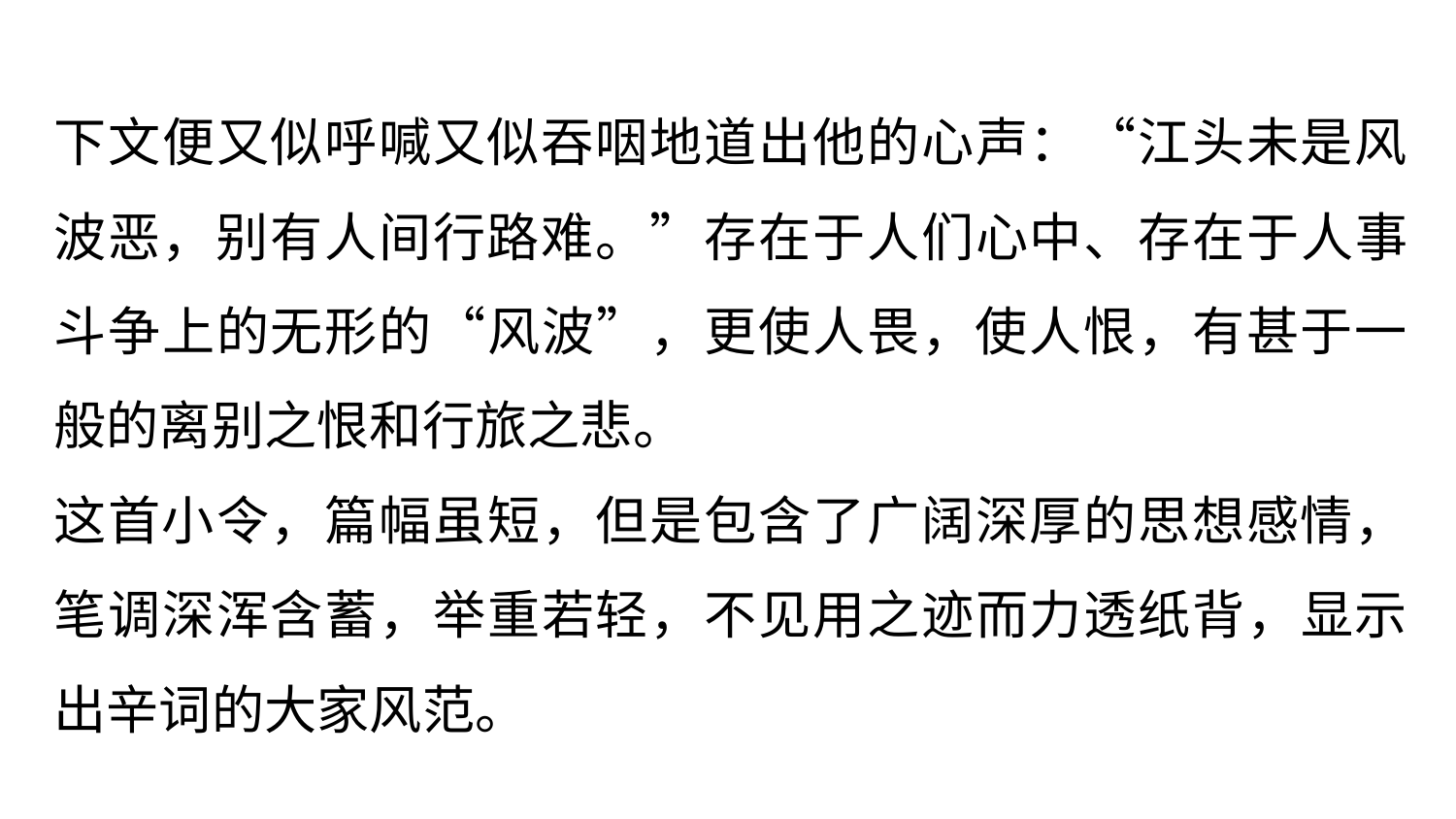

下文便又似呼喊又似吞咽地道出他的心声：“江头未是风波恶，别有人间行路难。”存在于人们心中、存在于人事斗争上的无形的“风波”，更使人畏，使人恨，有甚于一般的离别之恨和行旅之悲。
这首小令，篇幅虽短，但是包含了广阔深厚的思想感情，笔调深浑含蓄，举重若轻，不见用之迹而力透纸背，显示出辛词的大家风范。